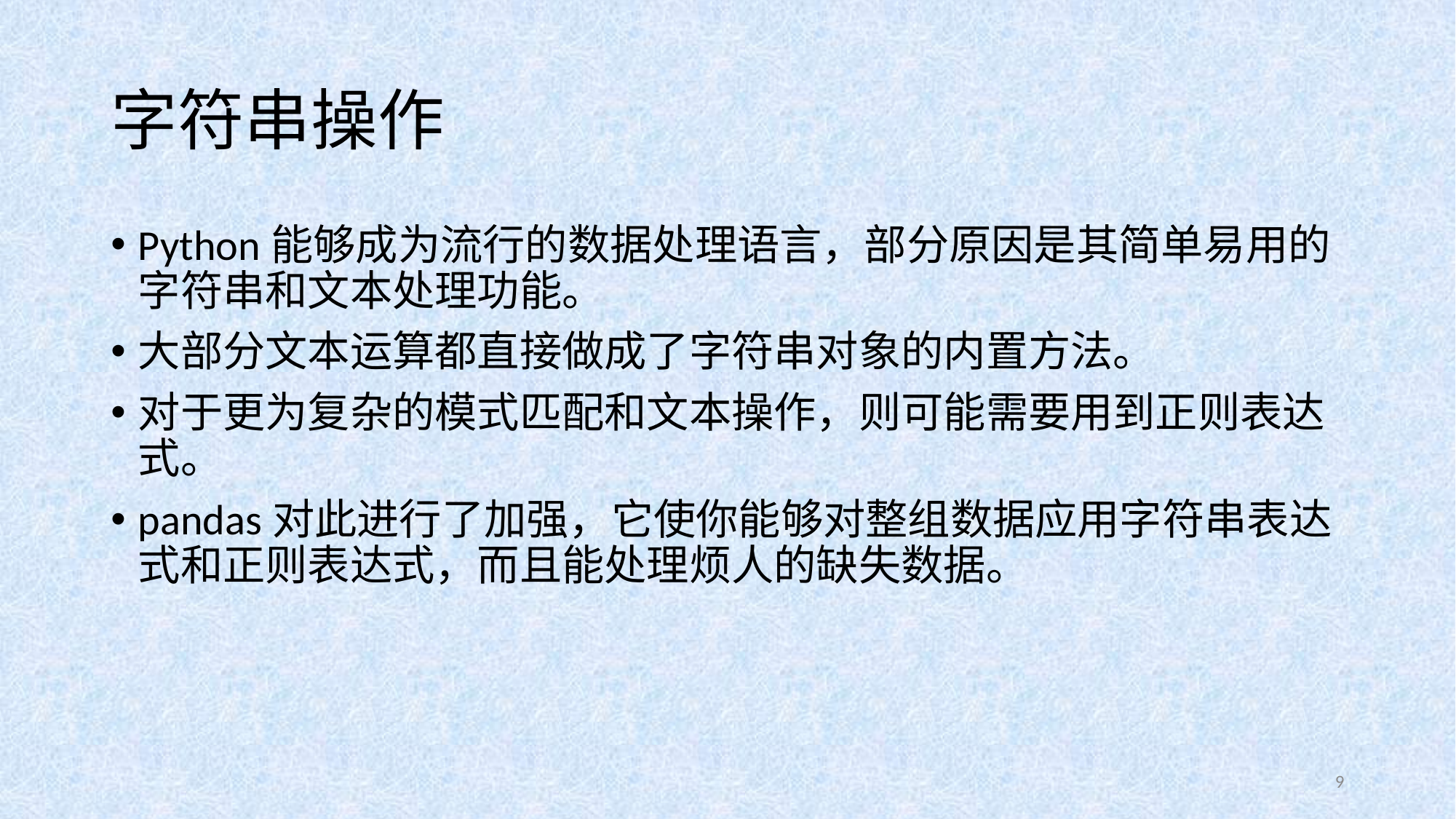

# 字符串操作
Python能够成为流行的数据处理语言，部分原因是其简单易用的字符串和文本处理功能。
大部分文本运算都直接做成了字符串对象的内置方法。
对于更为复杂的模式匹配和文本操作，则可能需要用到正则表达式。
pandas对此进行了加强，它使你能够对整组数据应用字符串表达式和正则表达式，而且能处理烦人的缺失数据。
9